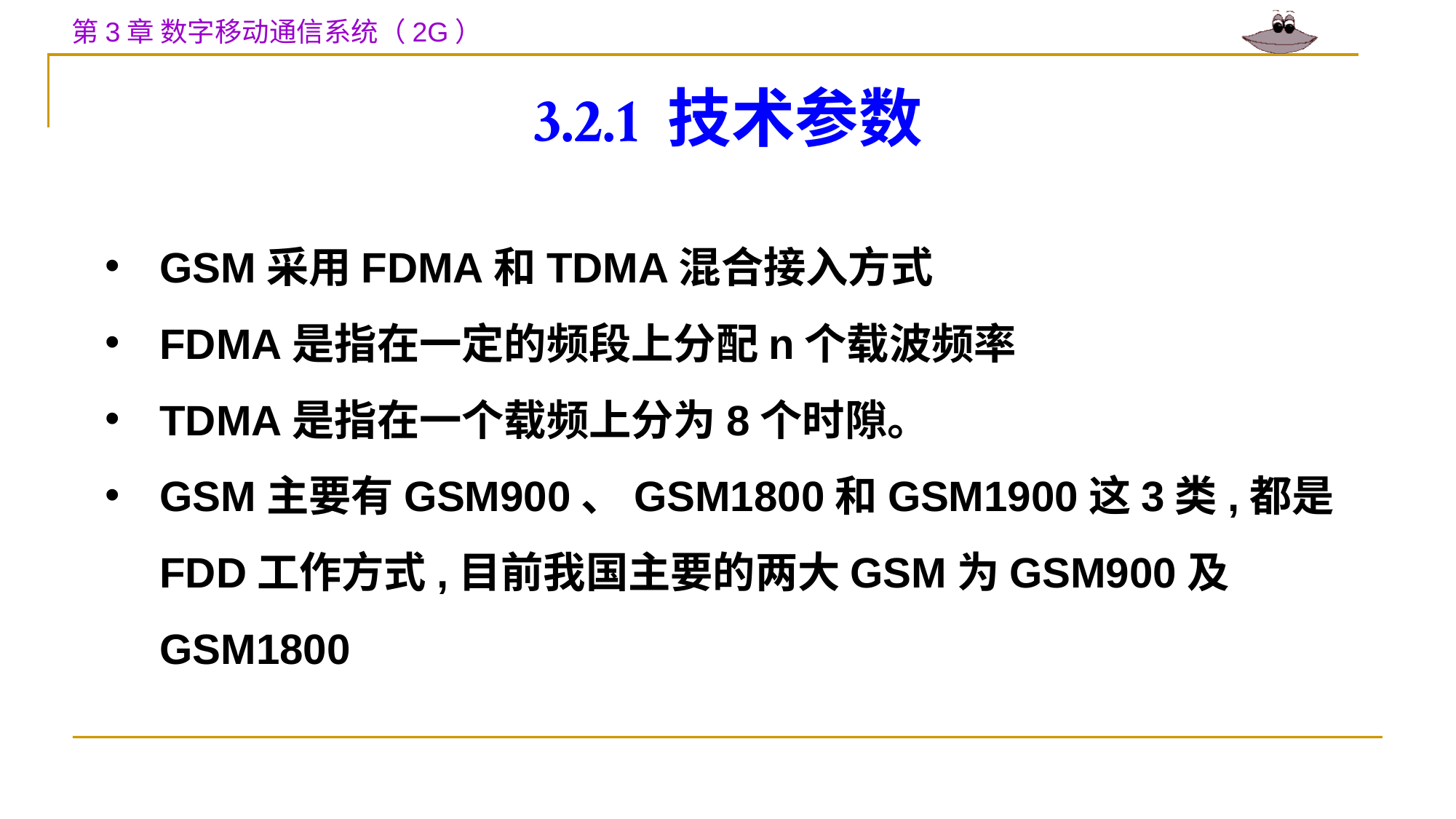

# 3.2.1 技术参数
GSM采用FDMA和TDMA混合接入方式
FDMA是指在一定的频段上分配n个载波频率
TDMA是指在一个载频上分为8个时隙。
GSM主要有GSM900、GSM1800和GSM1900这3类,都是FDD工作方式,目前我国主要的两大GSM为GSM900及GSM1800